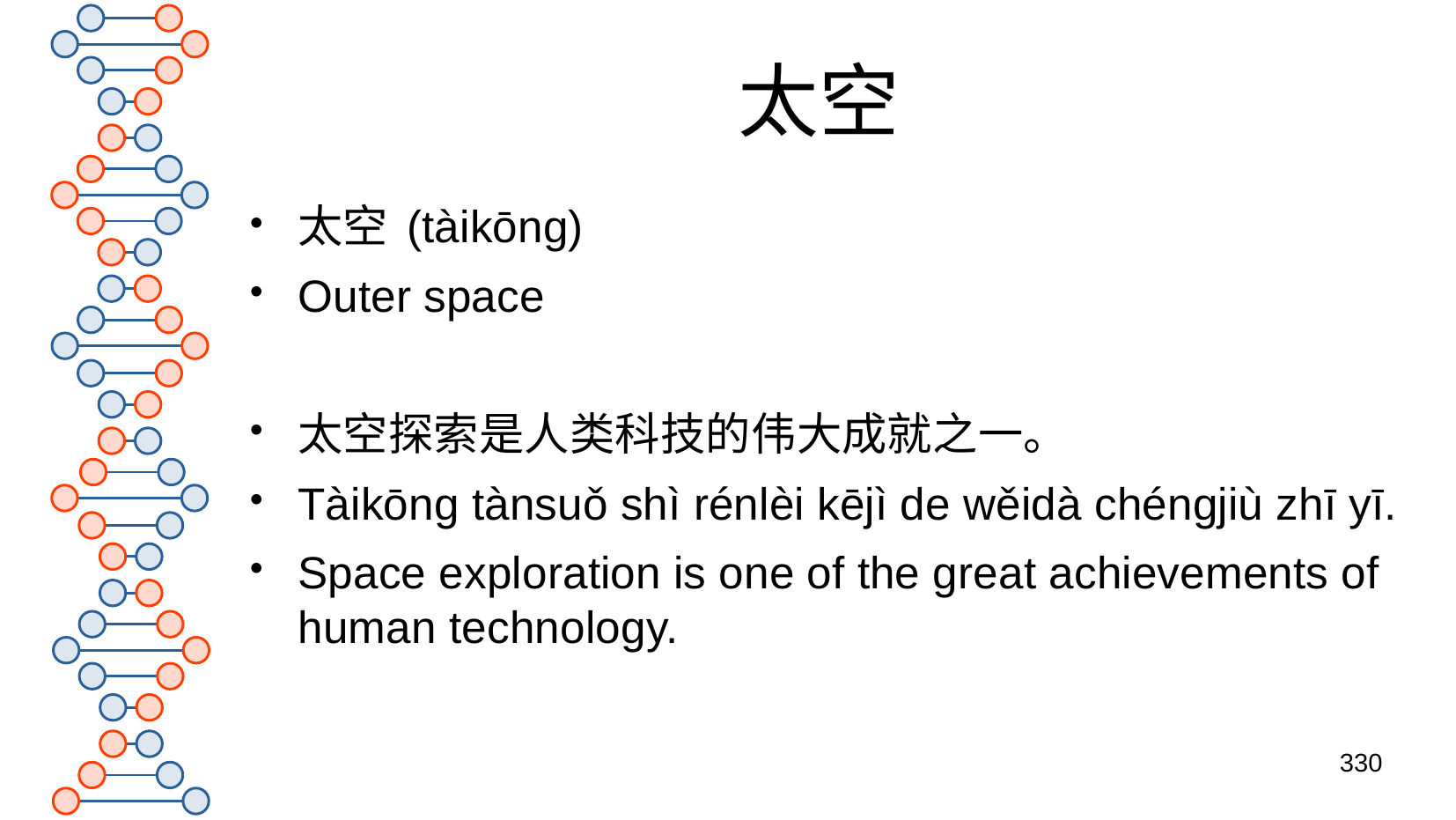

# 太空
太空 (tàikōng)
Outer space

太空探索是人类科技的伟大成就之一。
Tàikōng tànsuǒ shì rénlèi kējì de wěidà chéngjiù zhī yī.
Space exploration is one of the great achievements of human technology.

330